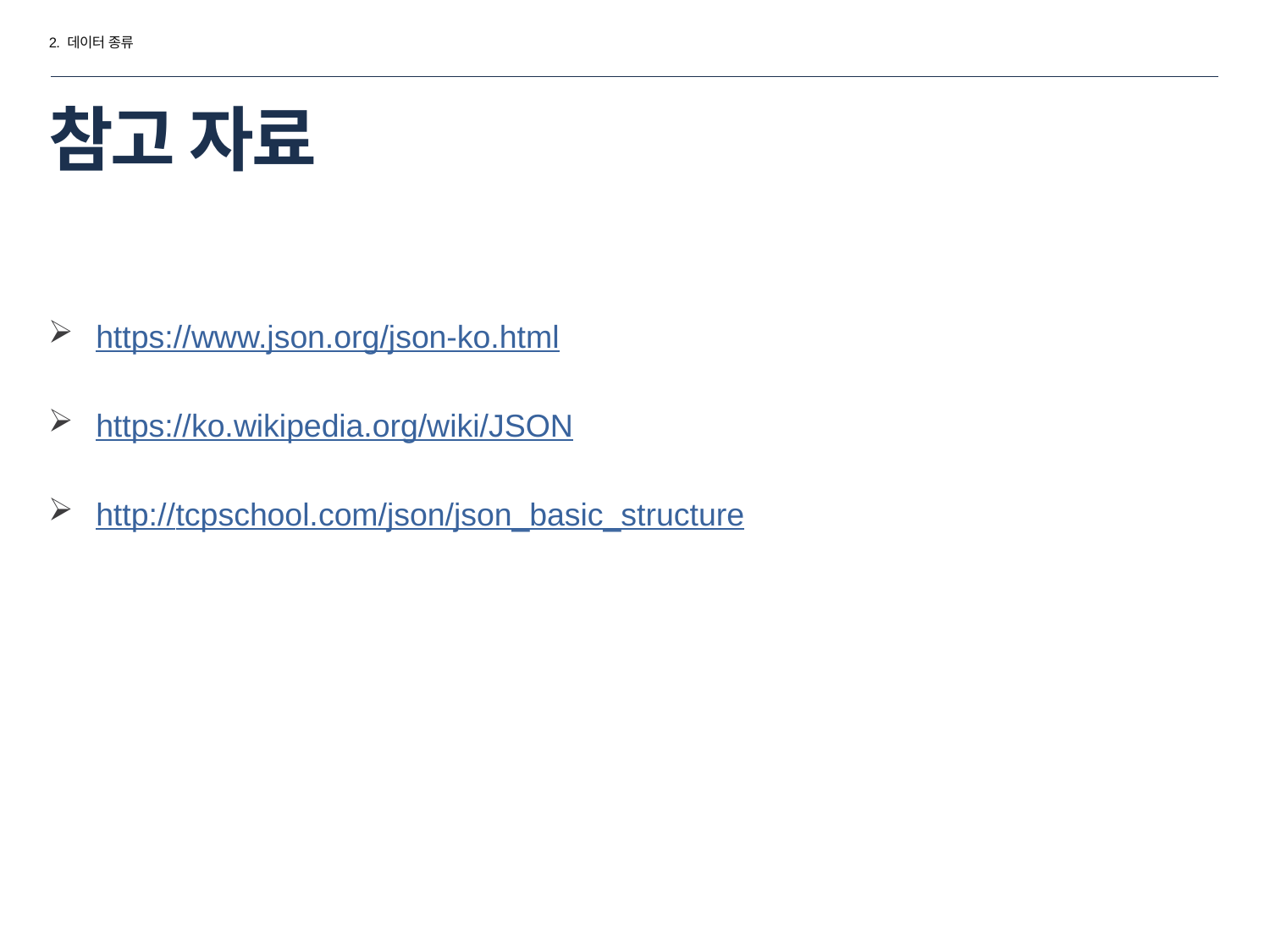

2. 데이터 종류
# 참고 자료
https://www.json.org/json-ko.html

https://ko.wikipedia.org/wiki/JSON

http://tcpschool.com/json/json_basic_structure